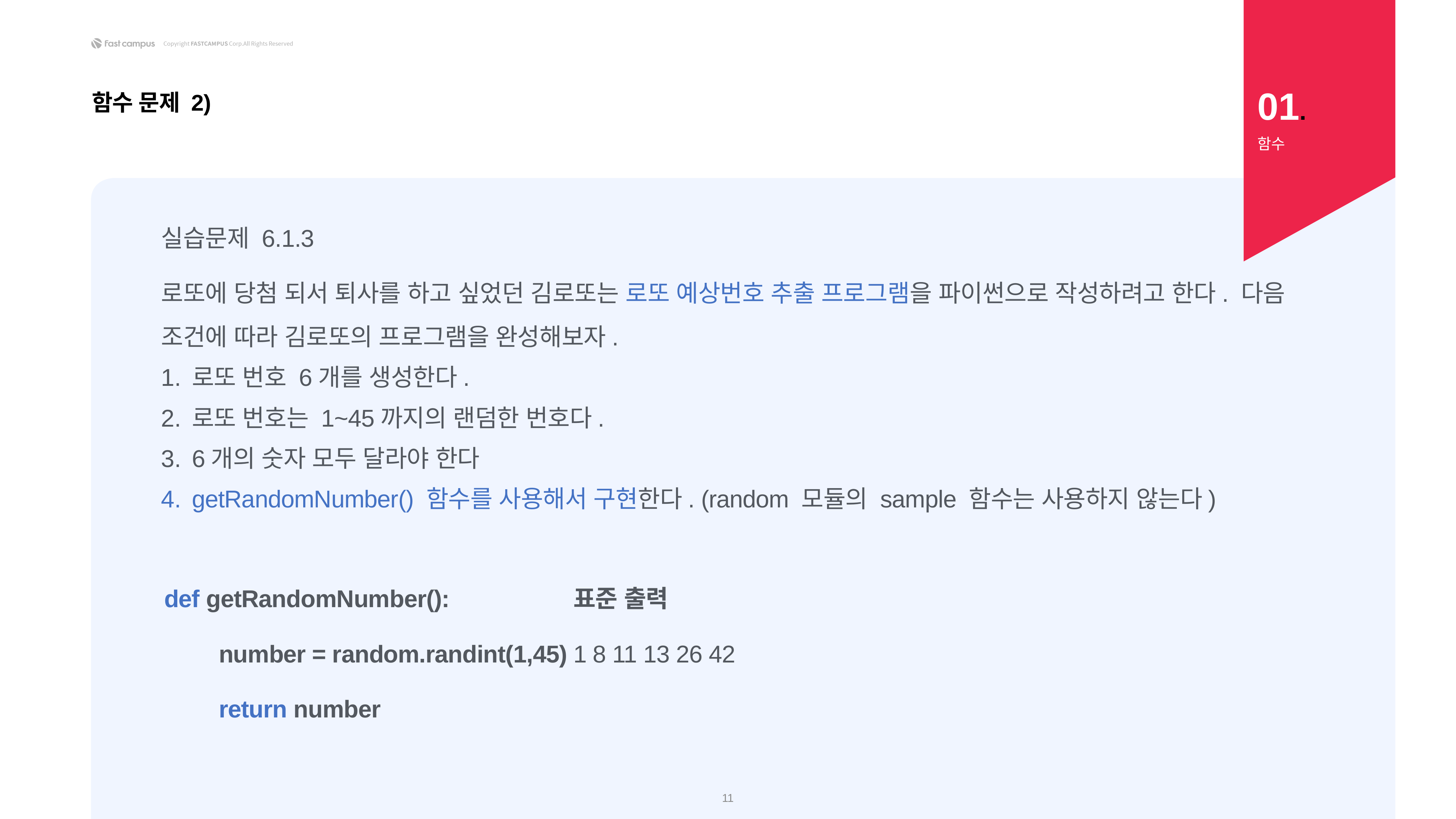

01.
함수 문제 2)
함수
실습문제 6.1.3
로또에 당첨 되서 퇴사를 하고 싶었던 김로또는 로또 예상번호 추출 프로그램을 파이썬으로 작성하려고 한다. 다음 조건에 따라 김로또의 프로그램을 완성해보자.
로또 번호 6개를 생성한다.
로또 번호는 1~45까지의 랜덤한 번호다.
6개의 숫자 모두 달라야 한다
getRandomNumber() 함수를 사용해서 구현한다. (random 모듈의 sample 함수는 사용하지 않는다)
def getRandomNumber():
	number = random.randint(1,45)
	return number
표준 출력
1 8 11 13 26 42
11